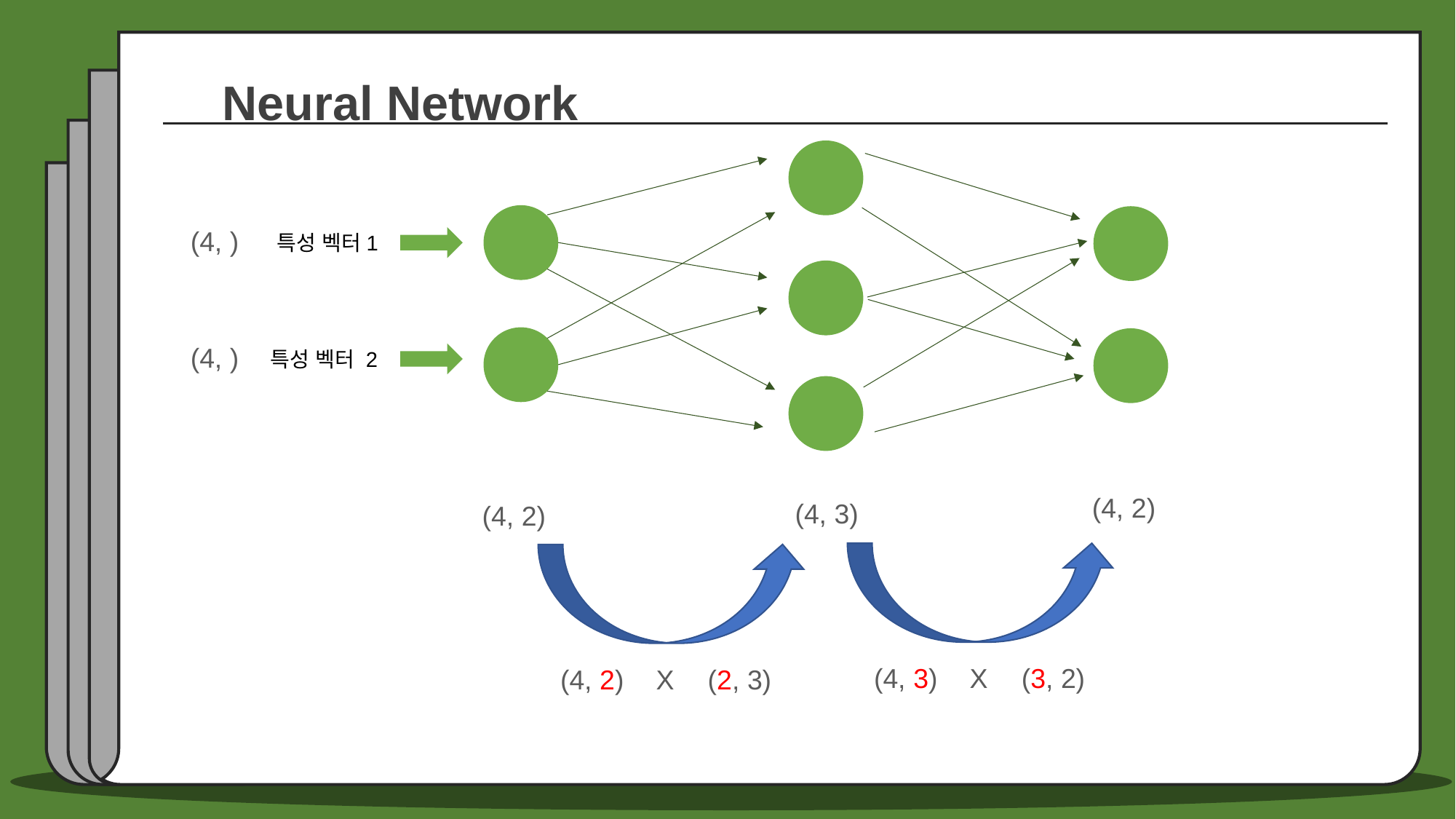

Neural Network

(4, )
특성 벡터1

(4, )
특성 벡터 2

(4, 2)
(4, 3)
(4, 2)
(4, 3)
X
(3, 2)
(4, 2)
X
(2, 3)